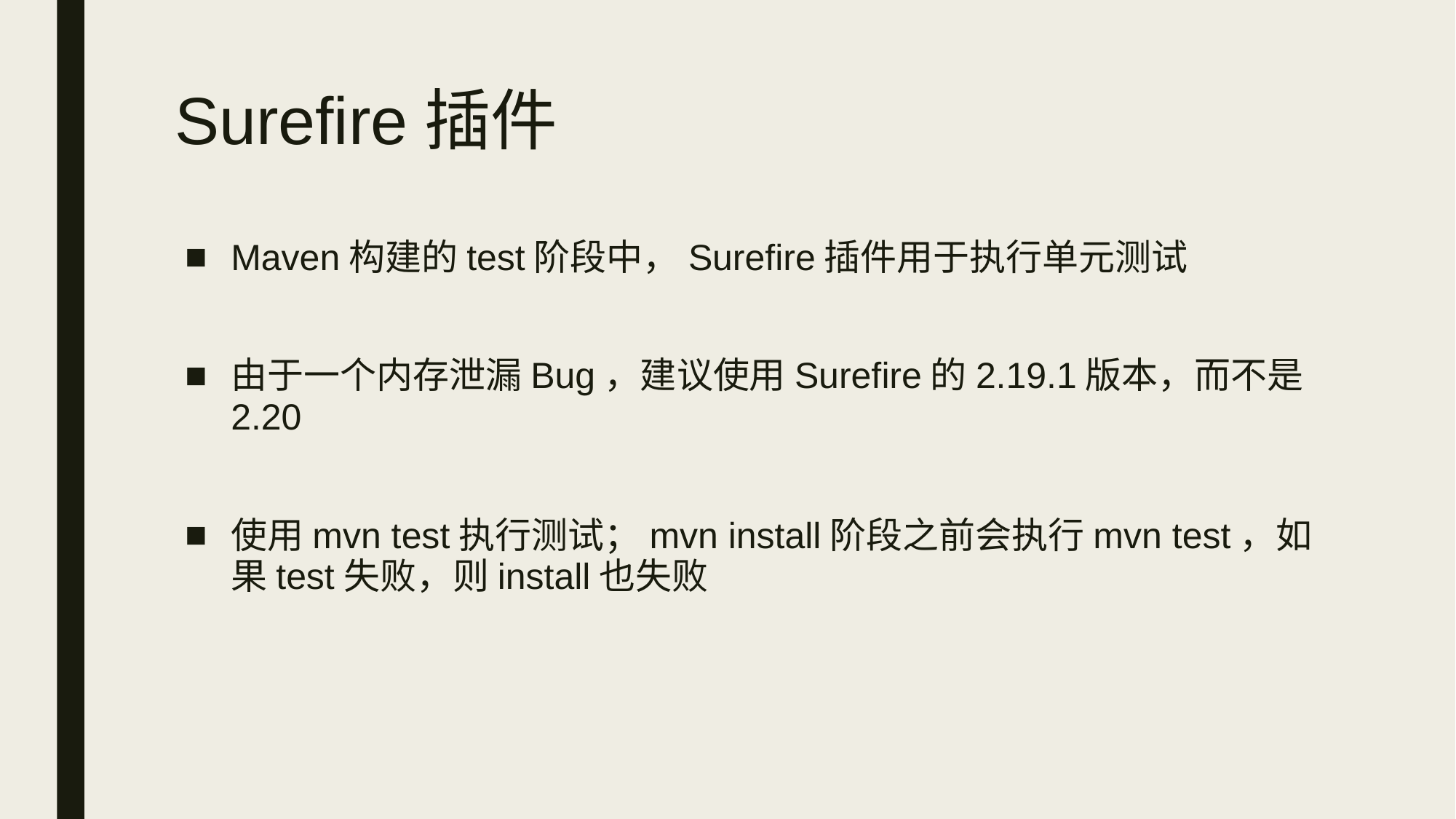

# Surefire插件
Maven构建的test阶段中，Surefire插件用于执行单元测试

由于一个内存泄漏Bug，建议使用Surefire的2.19.1版本，而不是2.20

使用mvn test执行测试；mvn install阶段之前会执行mvn test，如果test失败，则install也失败